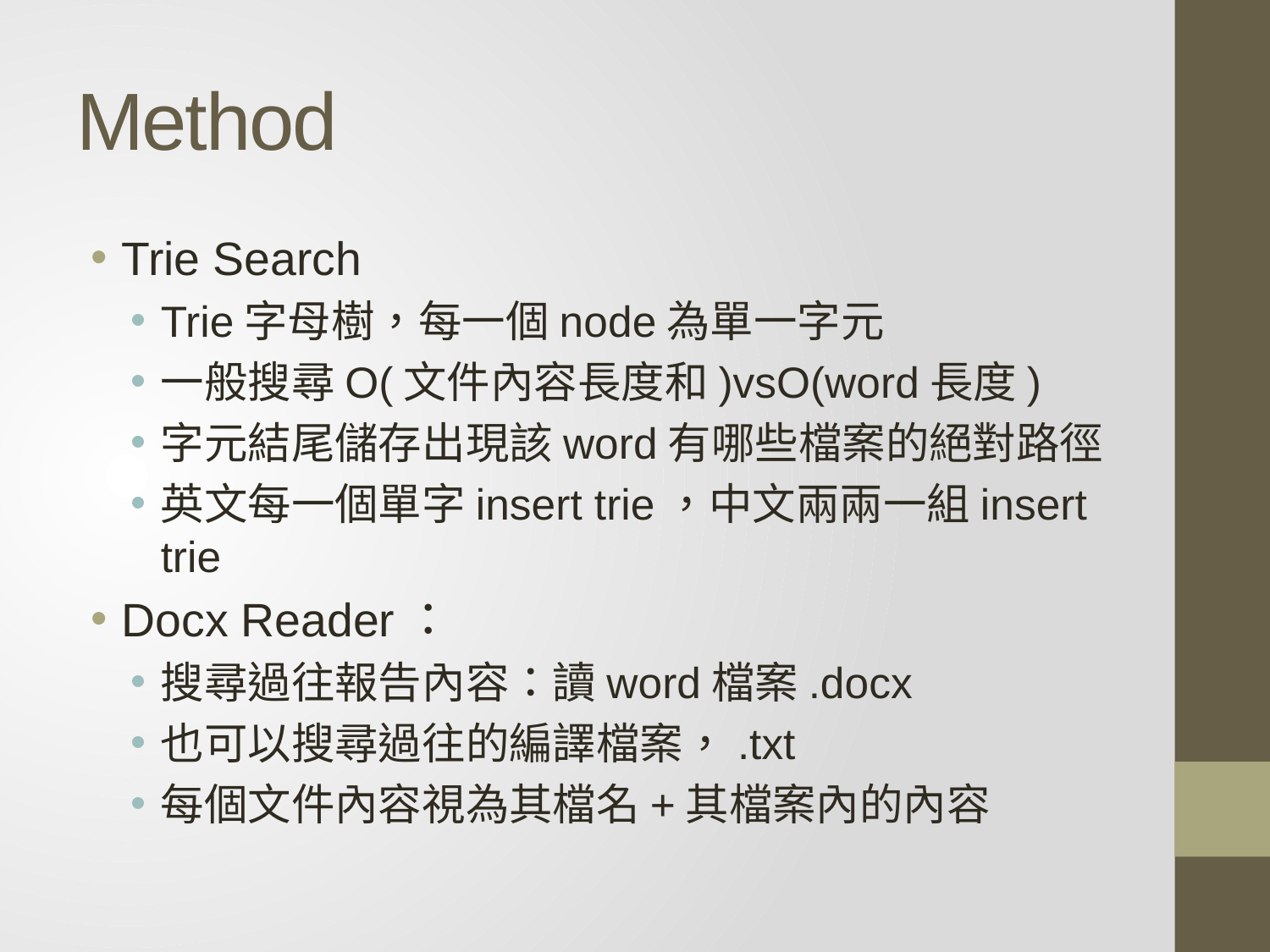

# Method
Trie Search
Trie字母樹，每一個node為單一字元
一般搜尋O(文件內容長度和)vsO(word長度)
字元結尾儲存出現該word有哪些檔案的絕對路徑
英文每一個單字insert trie，中文兩兩一組insert trie
Docx Reader：
搜尋過往報告內容：讀word檔案.docx
也可以搜尋過往的編譯檔案，.txt
每個文件內容視為其檔名+其檔案內的內容